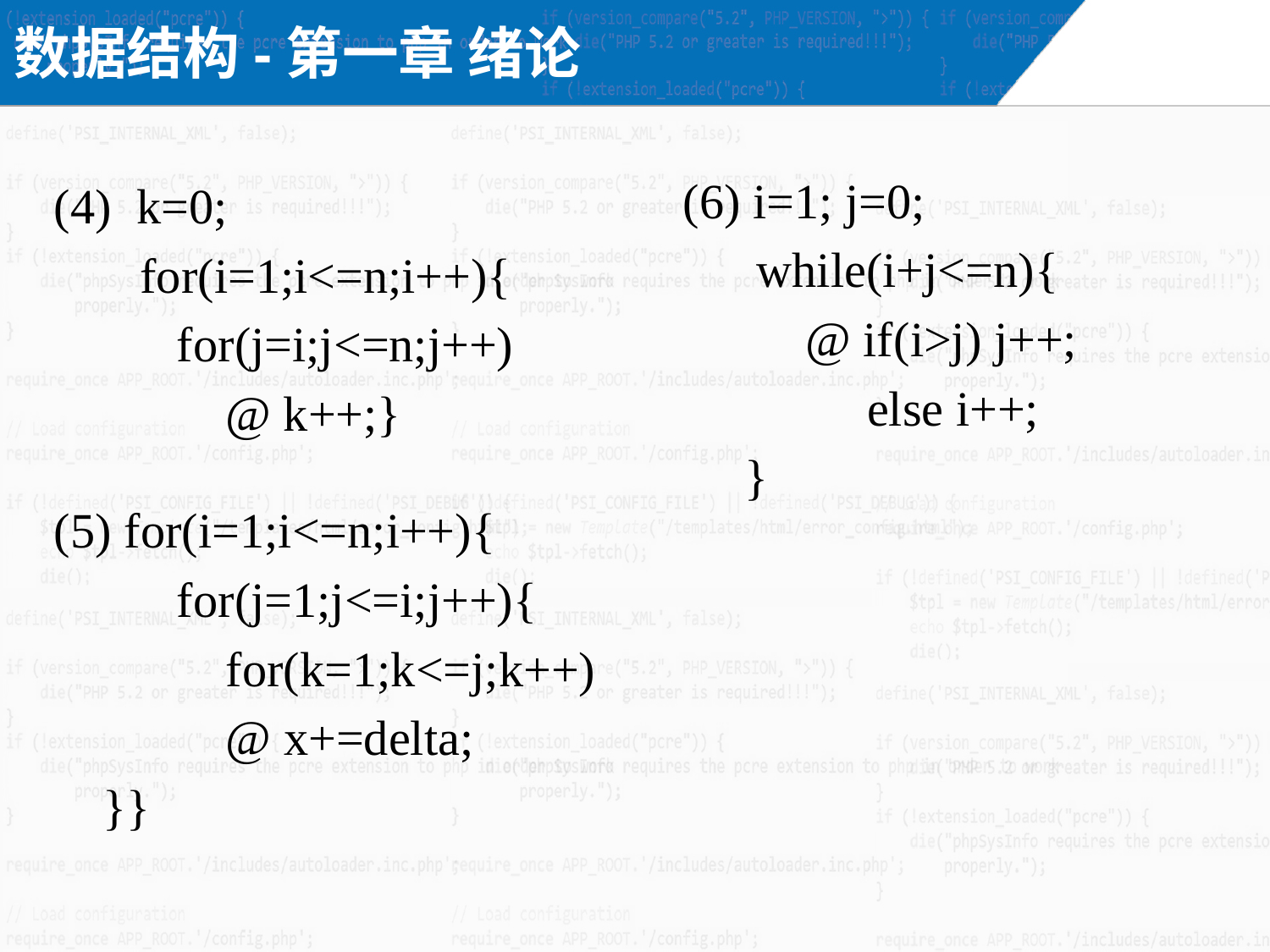

数据结构-第一章 绪论
(6) i=1; j=0;
      while(i+j<=n){
          @ if(i>j) j++;
               else i++;
     }
(4)  k=0;
       for(i=1;i<=n;i++){
          for(j=i;j<=n;j++)
              @ k++;}
(5) for(i=1;i<=n;i++){
          for(j=1;j<=i;j++){
              for(k=1;k<=j;k++)
              @ x+=delta;
    }}